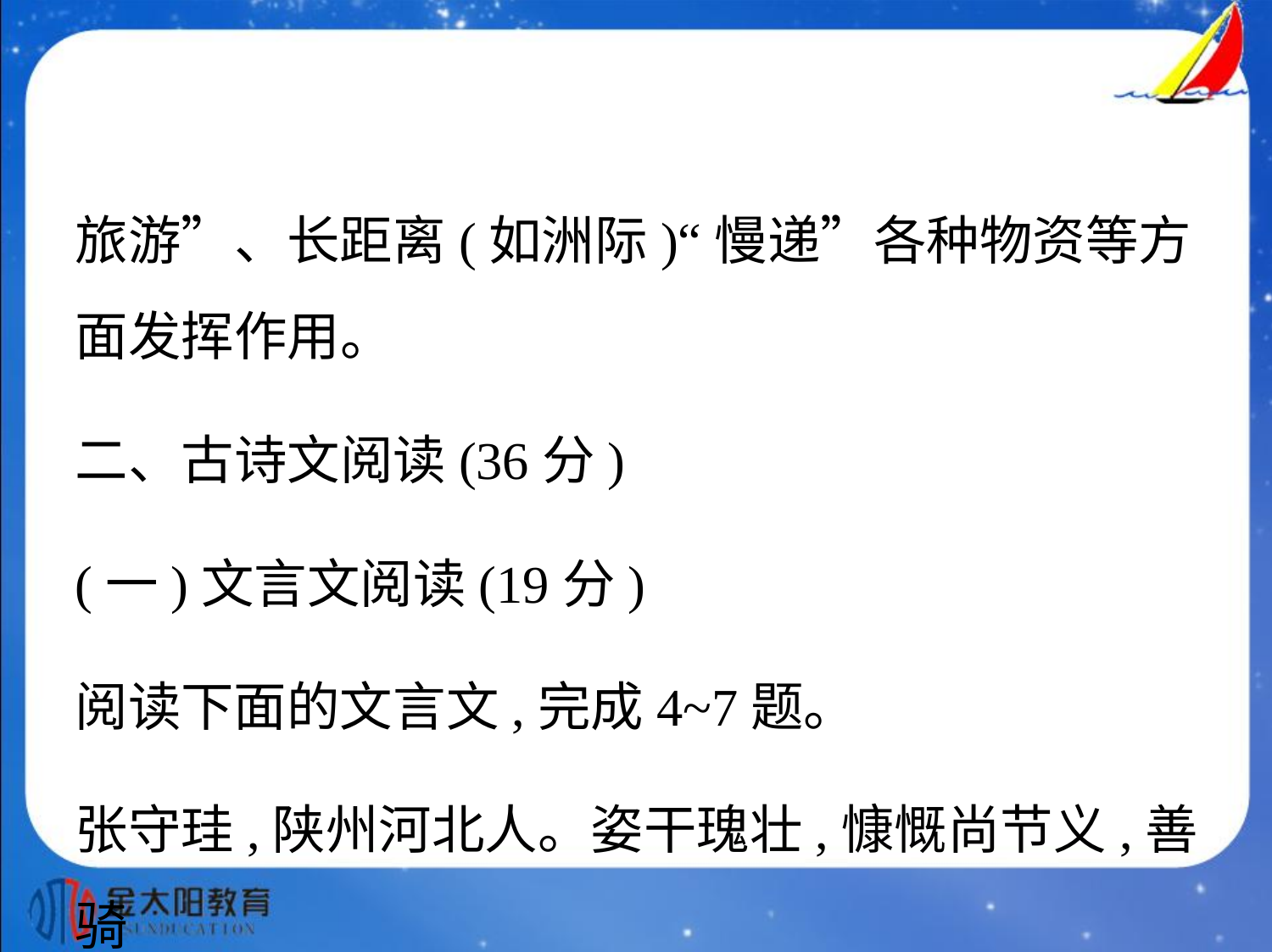

旅游”、长距离(如洲际)“慢递”各种物资等方
面发挥作用。
二、古诗文阅读(36分)
(一)文言文阅读(19分)
阅读下面的文言文,完成4~7题。
张守珪,陕州河北人。姿干瑰壮,慷慨尚节义,善骑